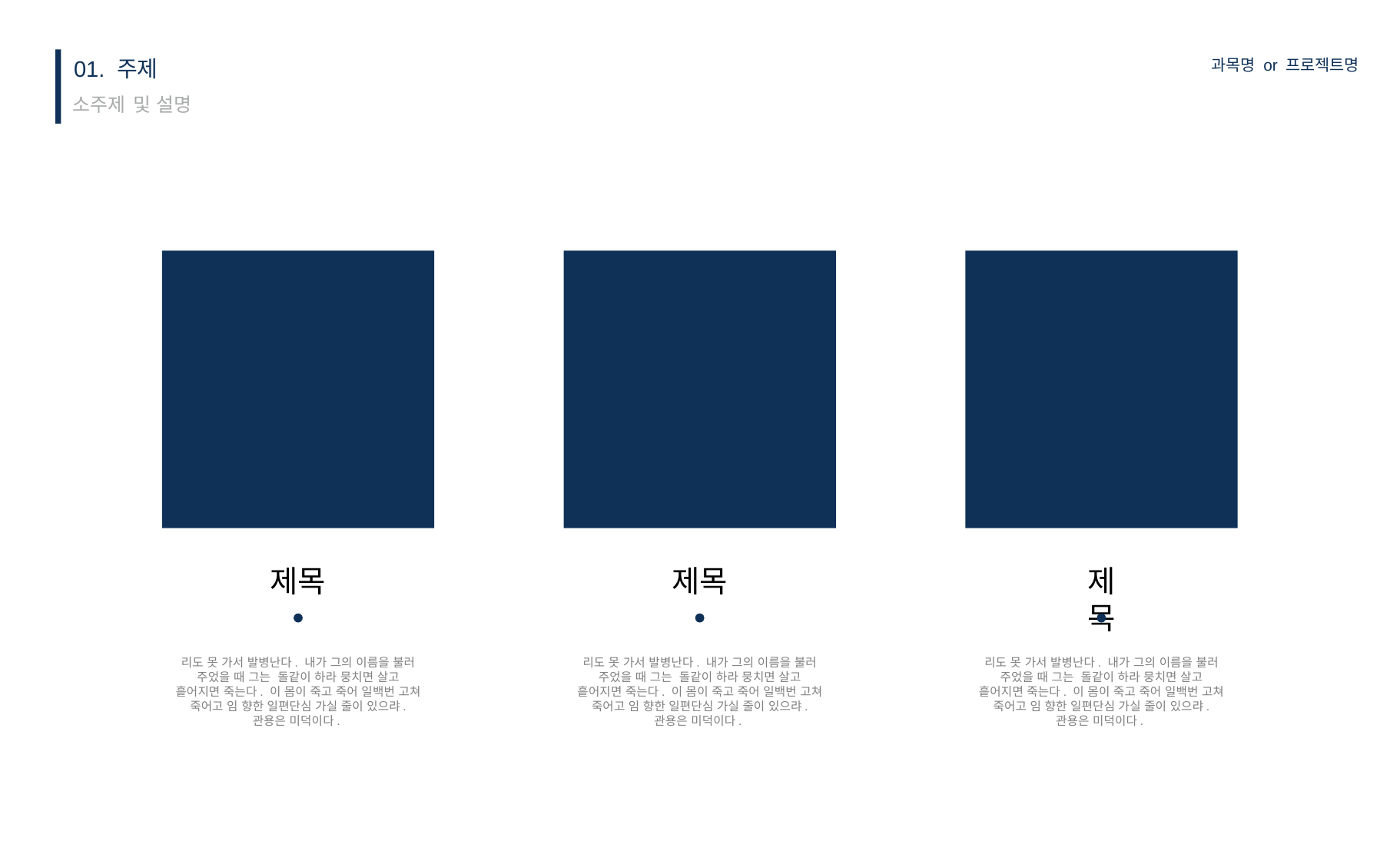

01. 주제
과목명 or 프로젝트명
소주제 및 설명

제목
제목
제목

리도 못 가서 발병난다. 내가 그의 이름을 불러 주었을 때 그는  돌같이 하라 뭉치면 살고 흩어지면 죽는다. 이 몸이 죽고 죽어 일백번 고쳐 죽어고 임 향한 일편단심 가실 줄이 있으랴. 관용은 미덕이다.
리도 못 가서 발병난다. 내가 그의 이름을 불러 주었을 때 그는  돌같이 하라 뭉치면 살고 흩어지면 죽는다. 이 몸이 죽고 죽어 일백번 고쳐 죽어고 임 향한 일편단심 가실 줄이 있으랴. 관용은 미덕이다.
리도 못 가서 발병난다. 내가 그의 이름을 불러 주었을 때 그는  돌같이 하라 뭉치면 살고 흩어지면 죽는다. 이 몸이 죽고 죽어 일백번 고쳐 죽어고 임 향한 일편단심 가실 줄이 있으랴. 관용은 미덕이다.